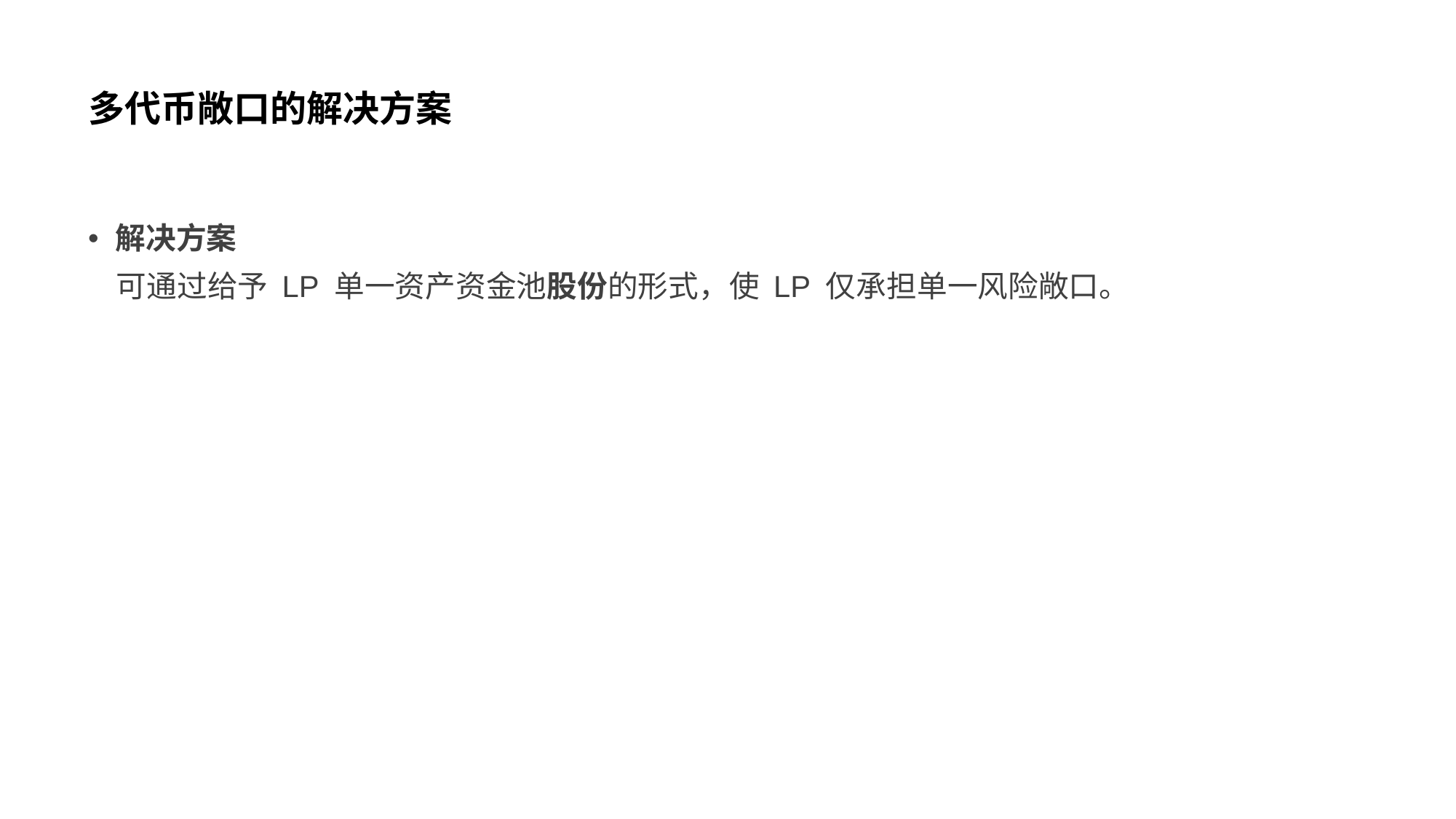

# 多代币敞口的解决方案
解决方案
   可通过给予 LP 单一资产资金池股份的形式，使 LP 仅承担单一风险敞口。